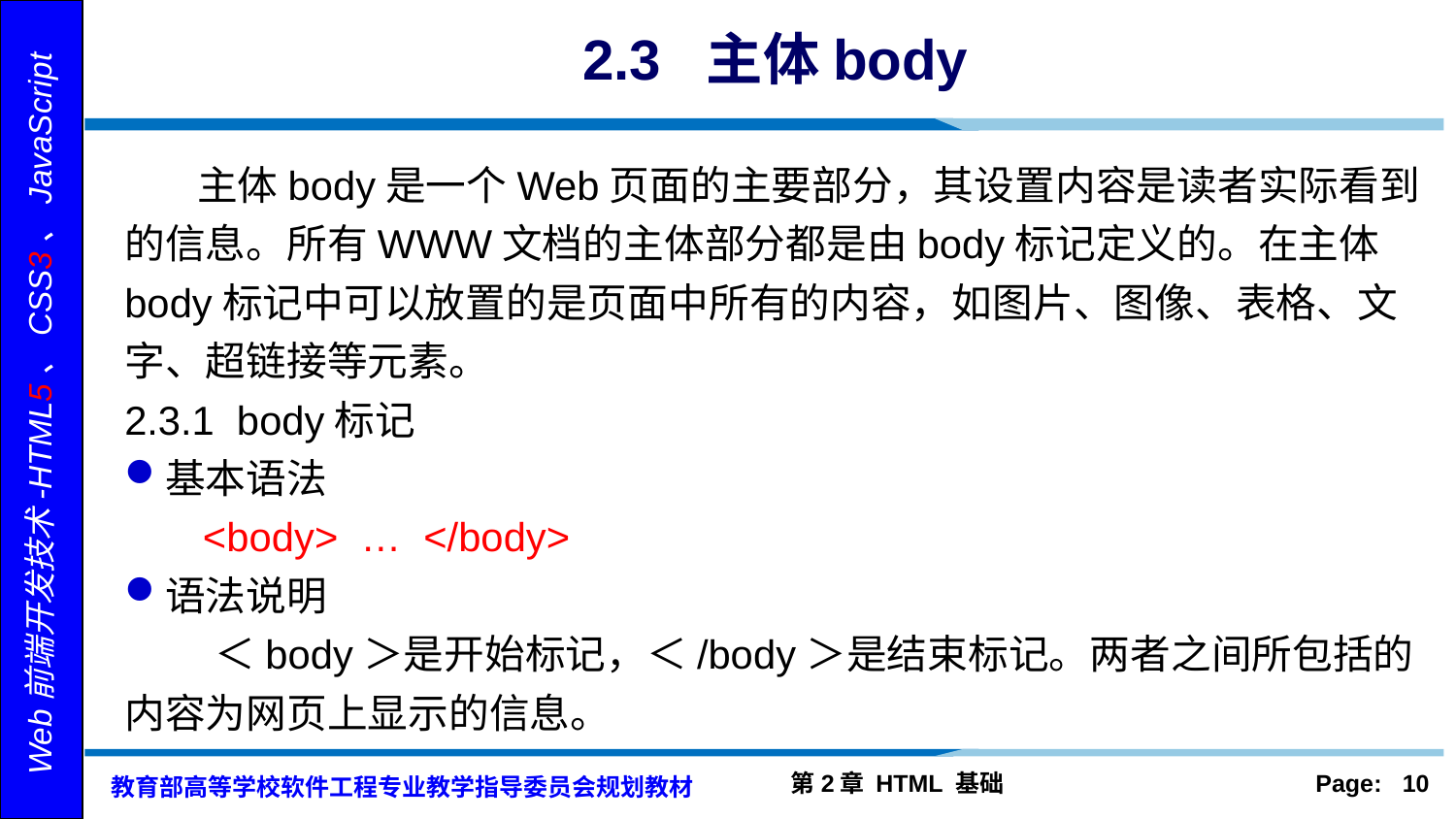

# 2.3  主体body
       主体body是一个Web页面的主要部分，其设置内容是读者实际看到的信息。所有WWW文档的主体部分都是由body标记定义的。在主体body标记中可以放置的是页面中所有的内容，如图片、图像、表格、文字、超链接等元素。
2.3.1  body标记
基本语法
       <body>  …  </body>
语法说明
         ＜body＞是开始标记，＜/body＞是结束标记。两者之间所包括的内容为网页上显示的信息。